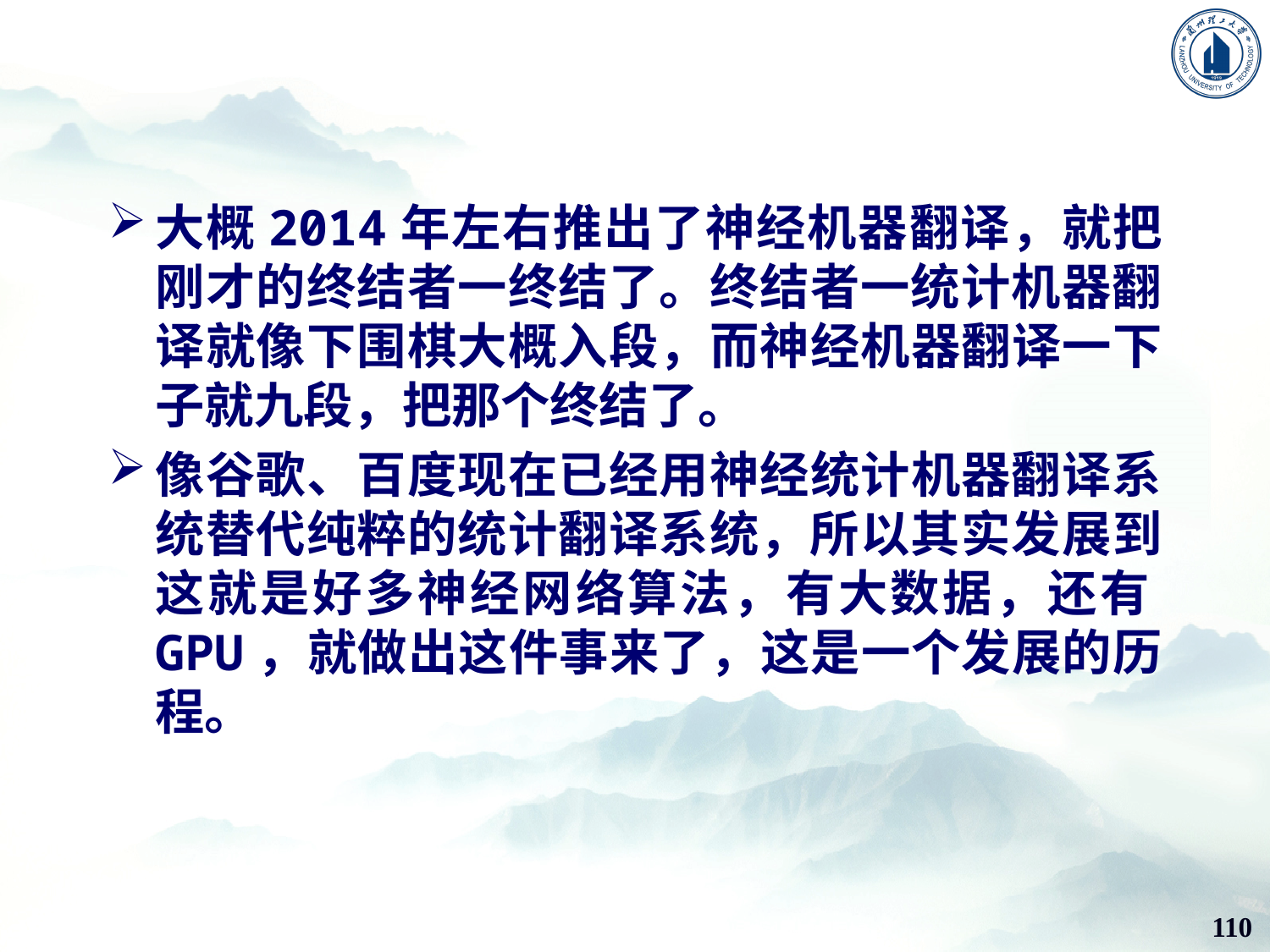

大概2014年左右推出了神经机器翻译，就把刚才的终结者一终结了。终结者一统计机器翻译就像下围棋大概入段，而神经机器翻译一下子就九段，把那个终结了。
像谷歌、百度现在已经用神经统计机器翻译系统替代纯粹的统计翻译系统，所以其实发展到这就是好多神经网络算法，有大数据，还有GPU，就做出这件事来了，这是一个发展的历程。
110